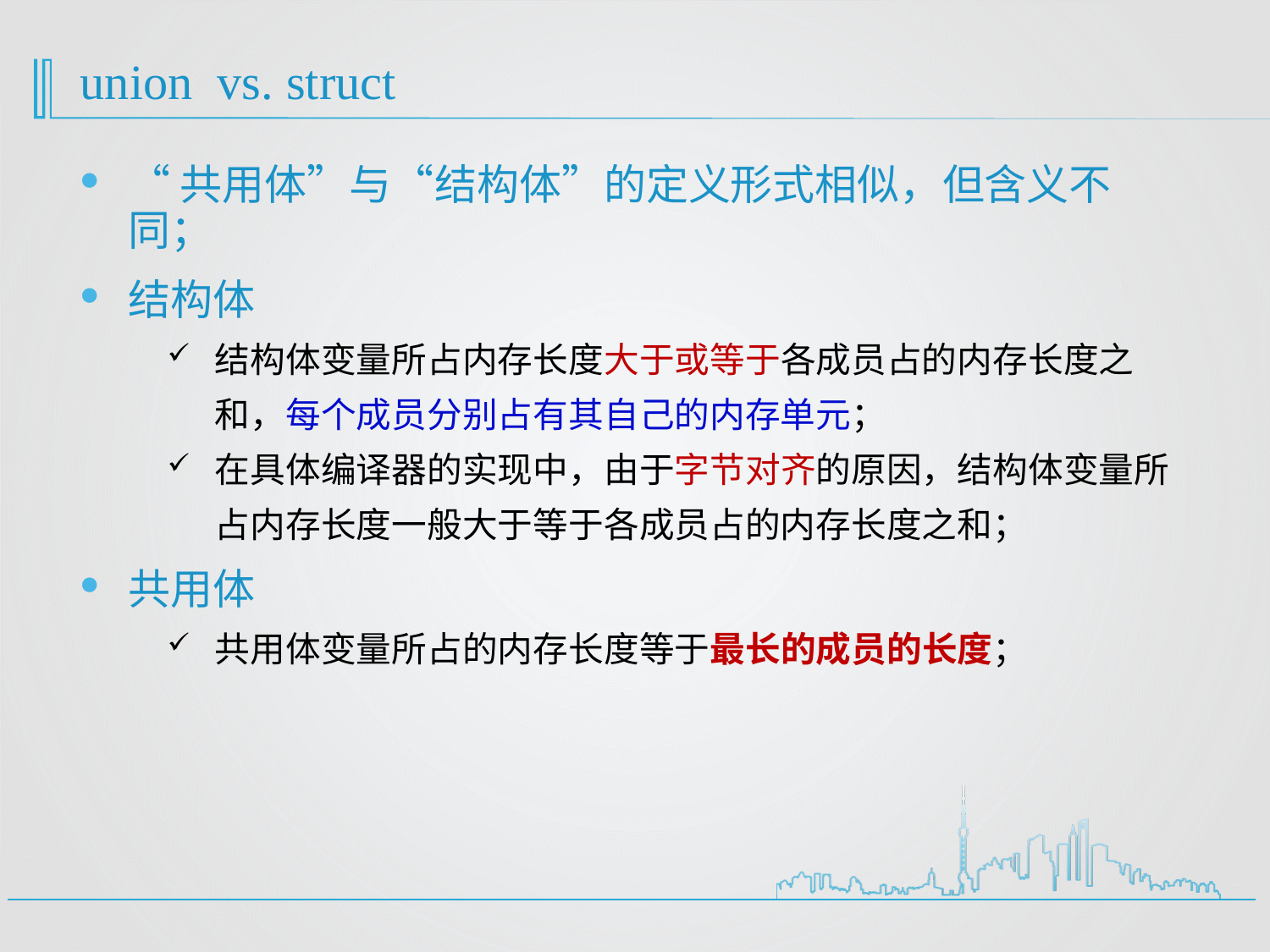

# union  vs. struct
“共用体”与“结构体”的定义形式相似，但含义不同；
结构体
结构体变量所占内存长度大于或等于各成员占的内存长度之和，每个成员分别占有其自己的内存单元；
在具体编译器的实现中，由于字节对齐的原因，结构体变量所占内存长度一般大于等于各成员占的内存长度之和；
共用体
共用体变量所占的内存长度等于最长的成员的长度；